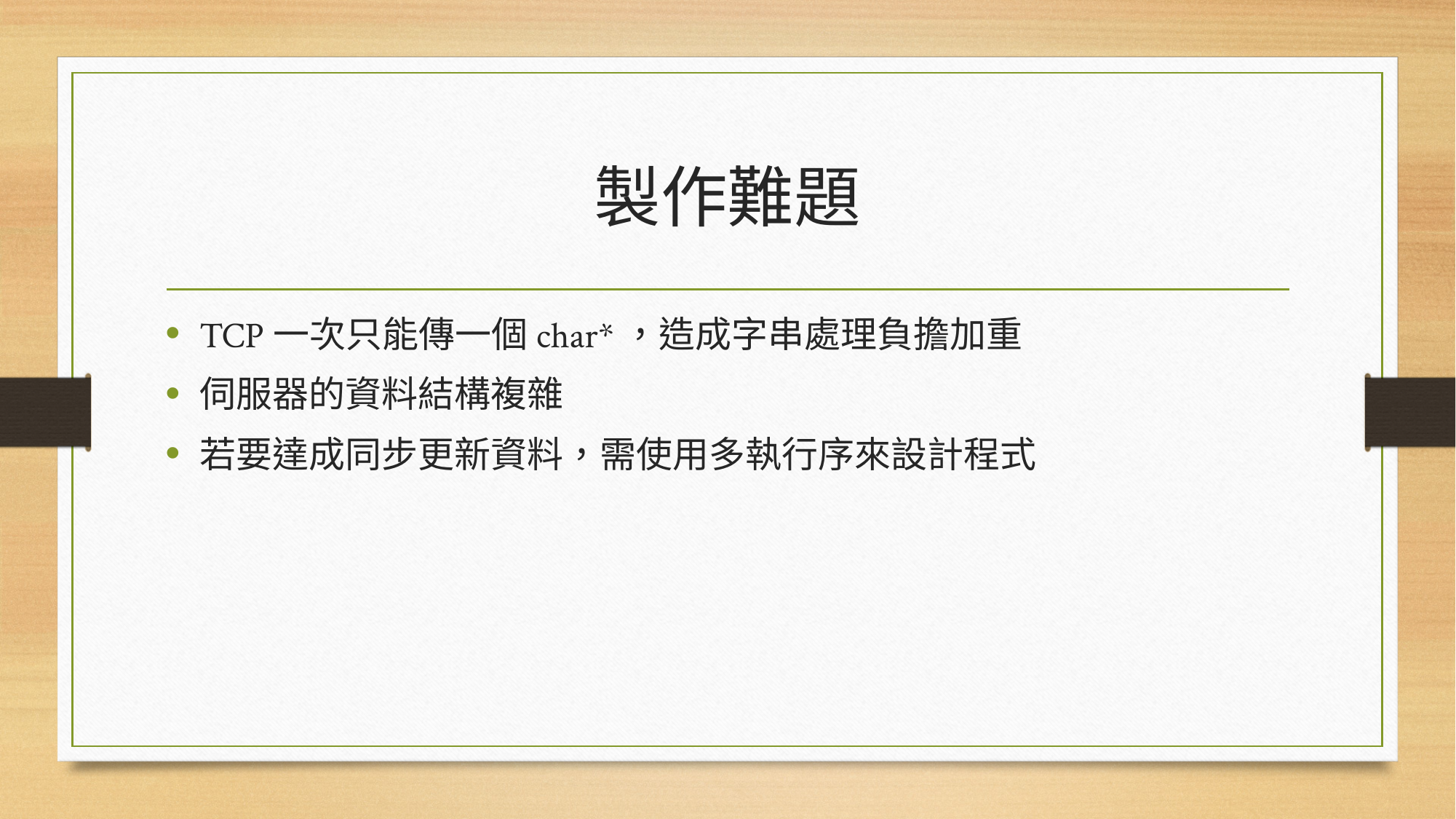

# 製作難題
TCP一次只能傳一個char*，造成字串處理負擔加重
伺服器的資料結構複雜
若要達成同步更新資料，需使用多執行序來設計程式